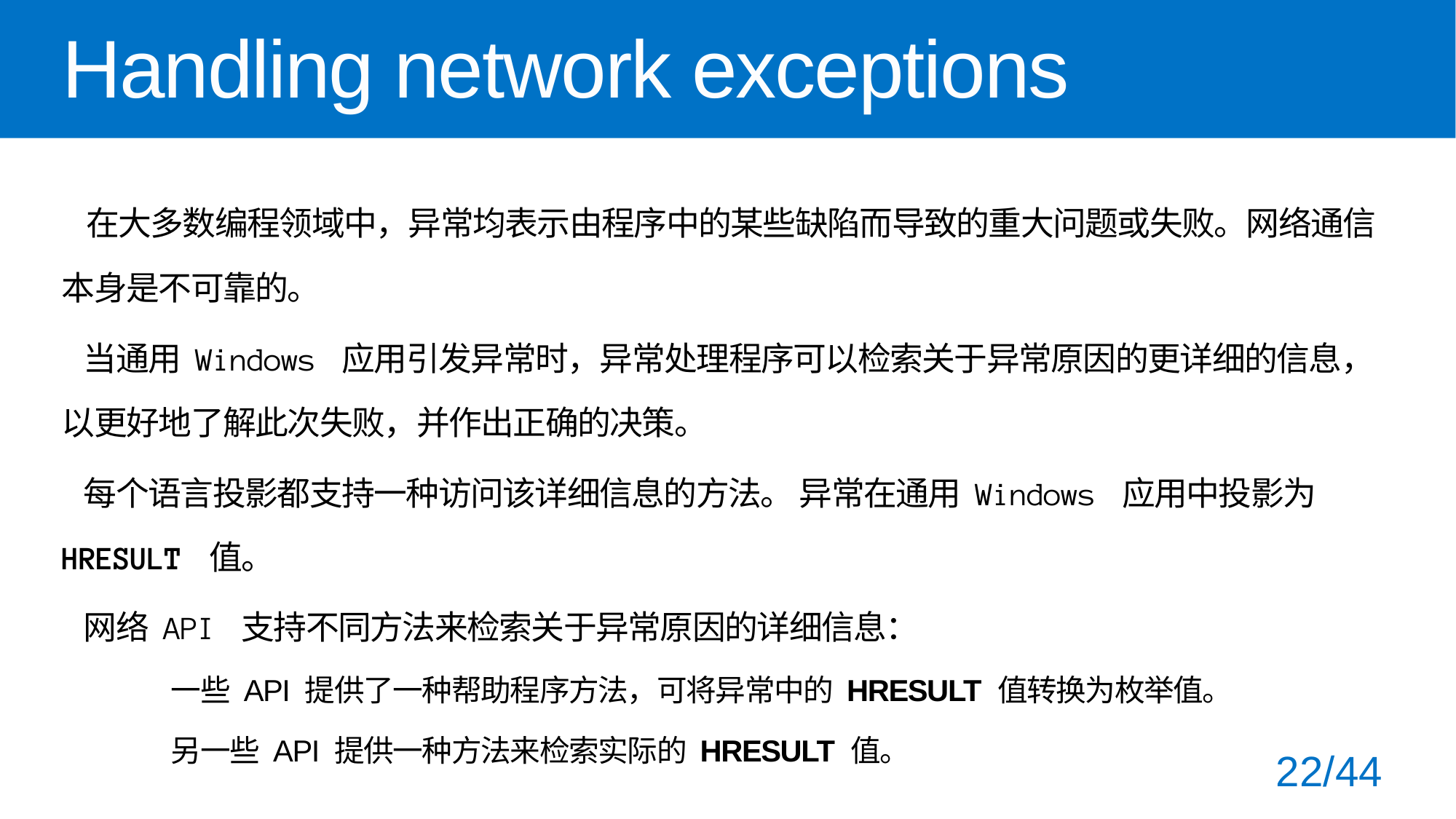

# Handling network exceptions
  在大多数编程领域中，异常均表示由程序中的某些缺陷而导致的重大问题或失败。网络通信本身是不可靠的。
  当通用 Windows 应用引发异常时，异常处理程序可以检索关于异常原因的更详细的信息，以更好地了解此次失败，并作出正确的决策。
  每个语言投影都支持一种访问该详细信息的方法。 异常在通用 Windows 应用中投影为 HRESULT 值。
  网络 API 支持不同方法来检索关于异常原因的详细信息：
  	一些 API 提供了一种帮助程序方法，可将异常中的 HRESULT 值转换为枚举值。
	另一些 API 提供一种方法来检索实际的 HRESULT 值。

22